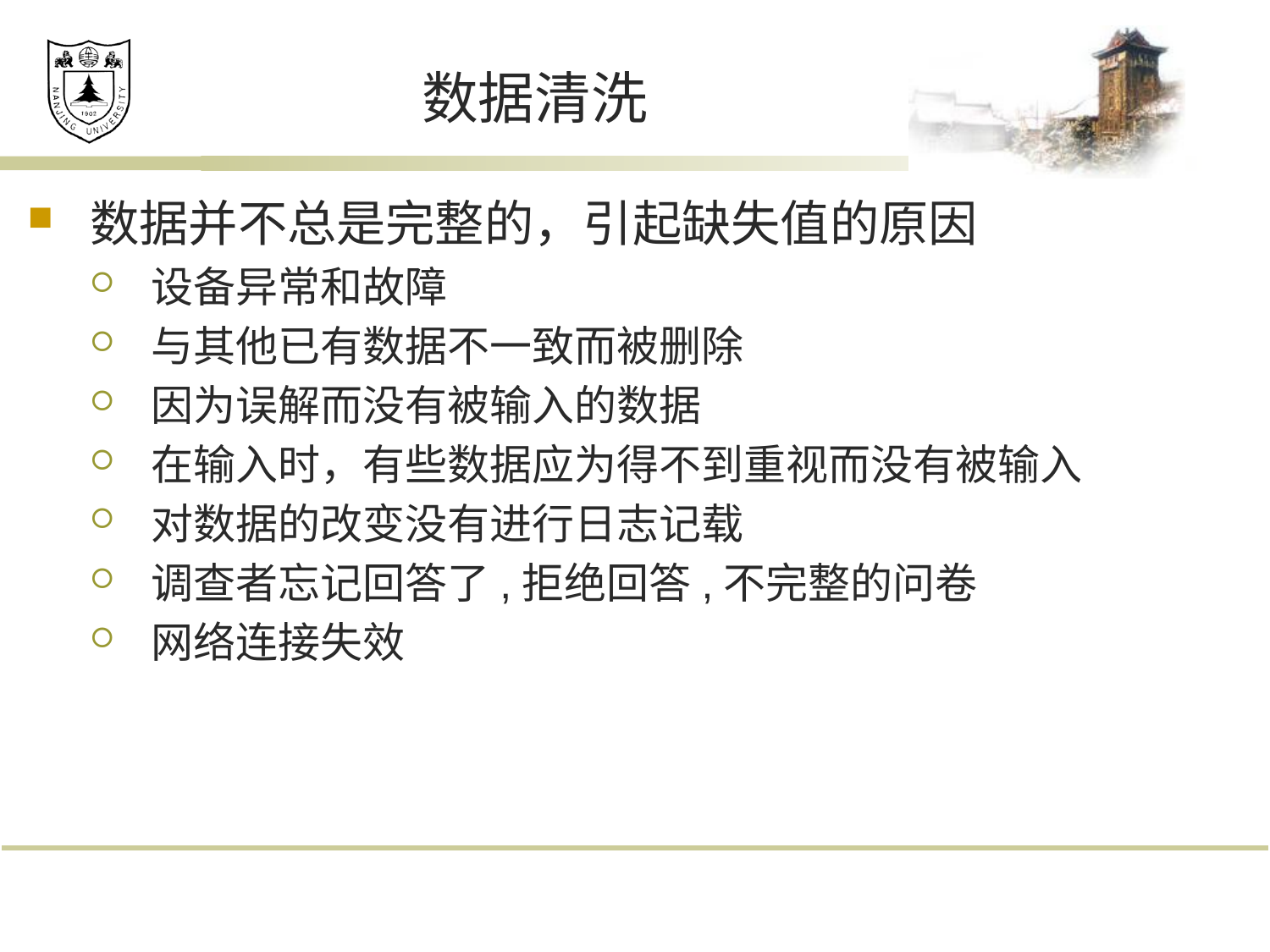

# 数据清洗
数据并不总是完整的，引起缺失值的原因
设备异常和故障
与其他已有数据不一致而被删除
因为误解而没有被输入的数据
在输入时，有些数据应为得不到重视而没有被输入
对数据的改变没有进行日志记载
调查者忘记回答了,拒绝回答,不完整的问卷
网络连接失效